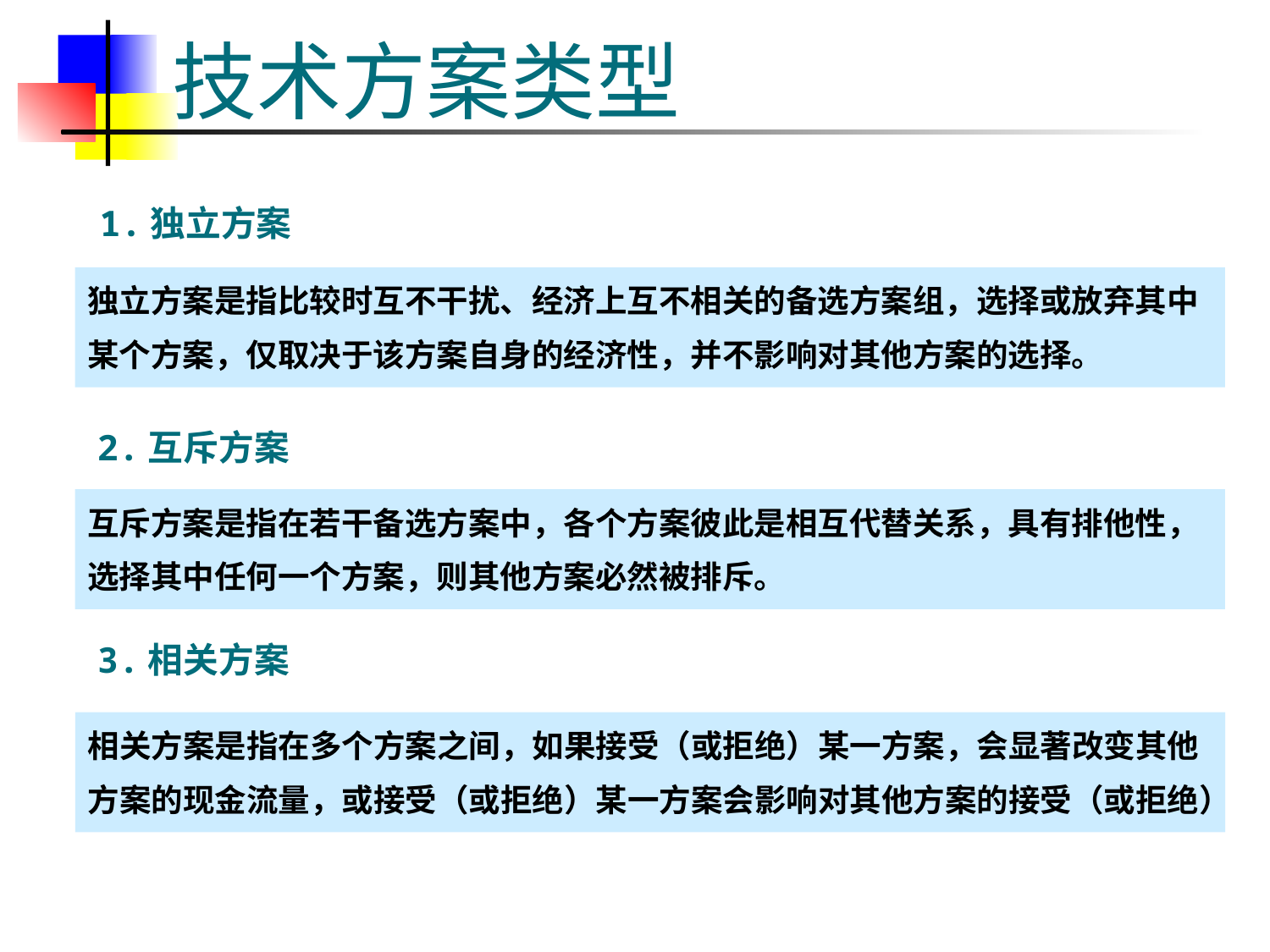

# 技术方案类型
1.独立方案
独立方案是指比较时互不干扰、经济上互不相关的备选方案组，选择或放弃其中
某个方案，仅取决于该方案自身的经济性，并不影响对其他方案的选择。
2.互斥方案
互斥方案是指在若干备选方案中，各个方案彼此是相互代替关系，具有排他性，
选择其中任何一个方案，则其他方案必然被排斥。
3.相关方案
相关方案是指在多个方案之间，如果接受（或拒绝）某一方案，会显著改变其他
方案的现金流量，或接受（或拒绝）某一方案会影响对其他方案的接受（或拒绝）
3